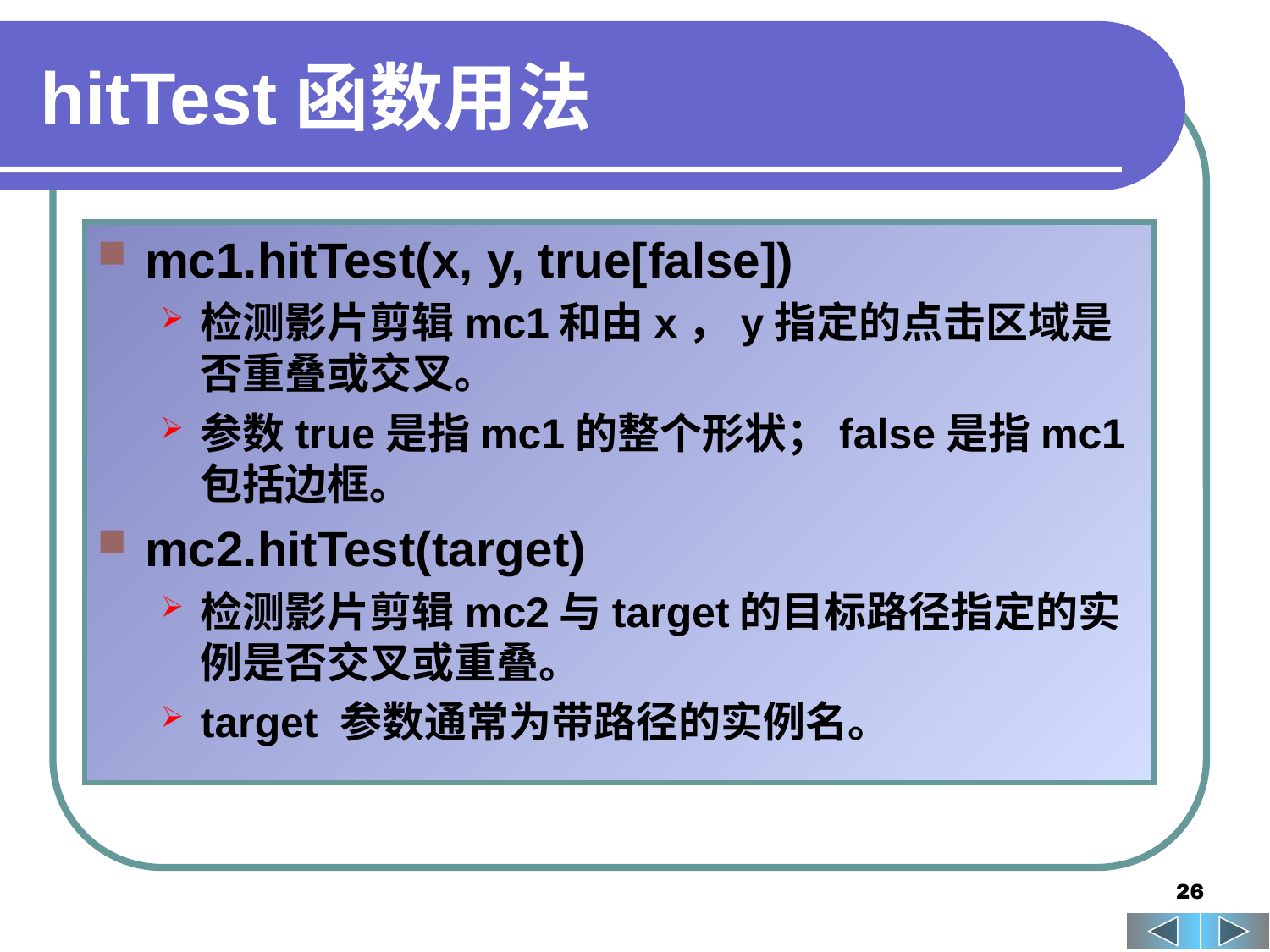

# hitTest函数用法
mc1.hitTest(x, y, true[false])
检测影片剪辑mc1和由x，y指定的点击区域是否重叠或交叉。
参数true是指mc1的整个形状；false是指mc1包括边框。
mc2.hitTest(target)
检测影片剪辑mc2与target的目标路径指定的实例是否交叉或重叠。
target 参数通常为带路径的实例名。
26